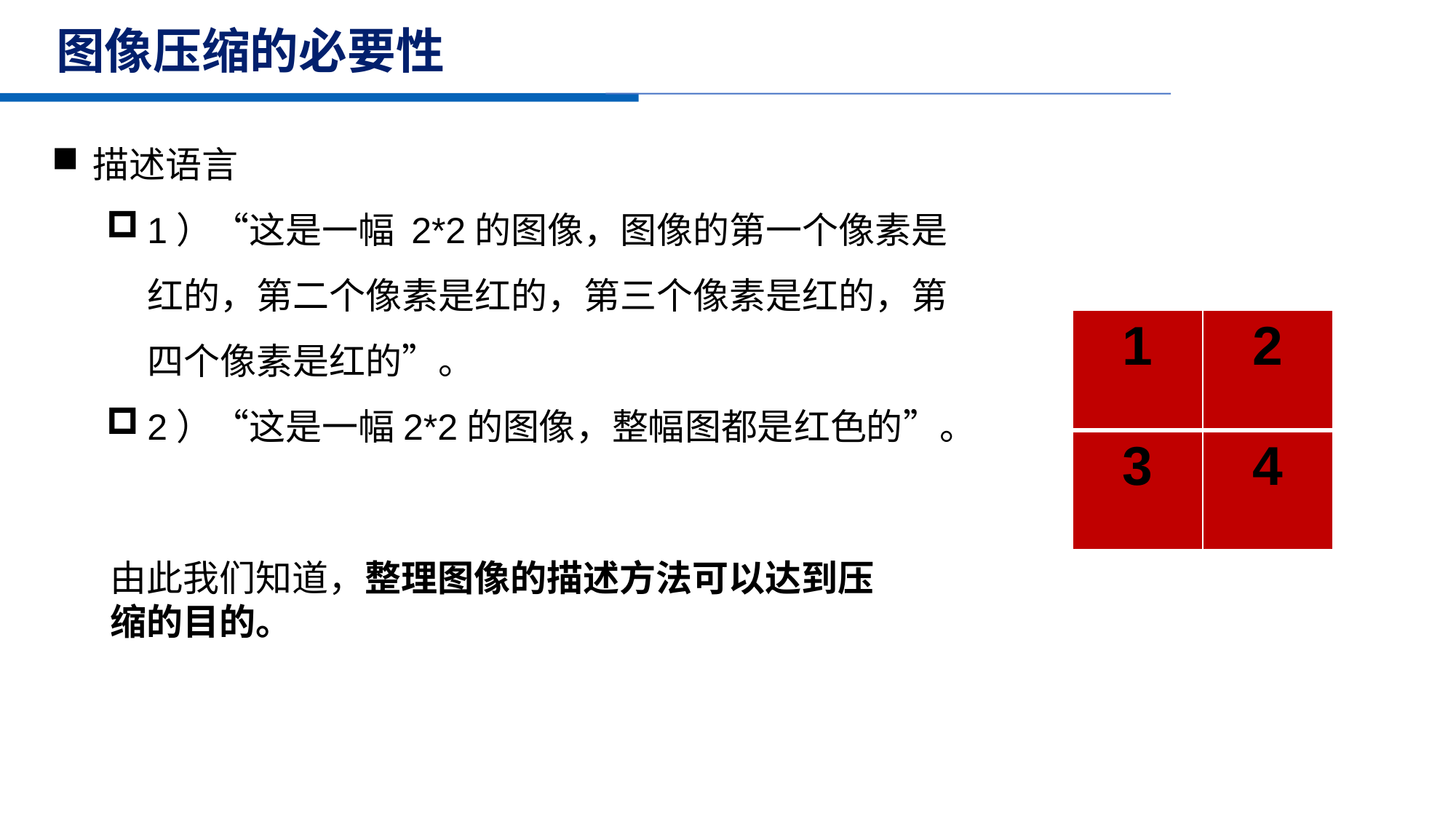

# 图像压缩的必要性
描述语言
1）“这是一幅 2*2的图像，图像的第一个像素是红的，第二个像素是红的，第三个像素是红的，第四个像素是红的”。
2）“这是一幅2*2的图像，整幅图都是红色的”。

| 1 | 2 |
| --- | --- |
| 3 | 4 |
由此我们知道，整理图像的描述方法可以达到压缩的目的。